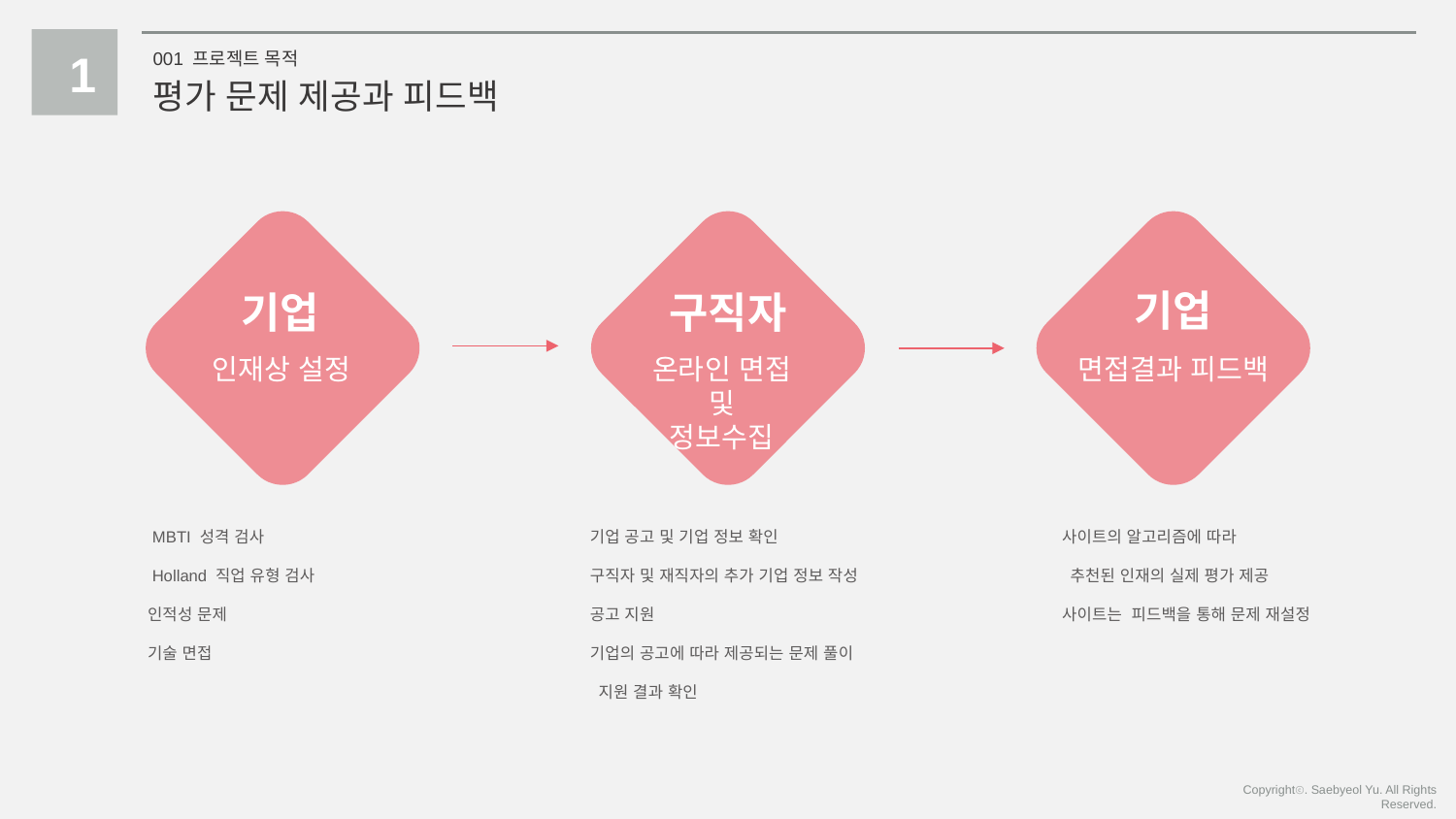

1
001 프로젝트 목적
평가 문제 제공과 피드백

기업
기업
구직자
인재상 설정
온라인 면접
및
정보수집
면접결과 피드백
 MBTI 성격 검사

 Holland 직업 유형 검사

인적성 문제

기술 면접

기업 공고 및 기업 정보 확인

구직자 및 재직자의 추가 기업 정보 작성

공고 지원

기업의 공고에 따라 제공되는 문제 풀이

 지원 결과 확인
사이트의 알고리즘에 따라

 추천된 인재의 실제 평가 제공

사이트는  피드백을 통해 문제 재설정